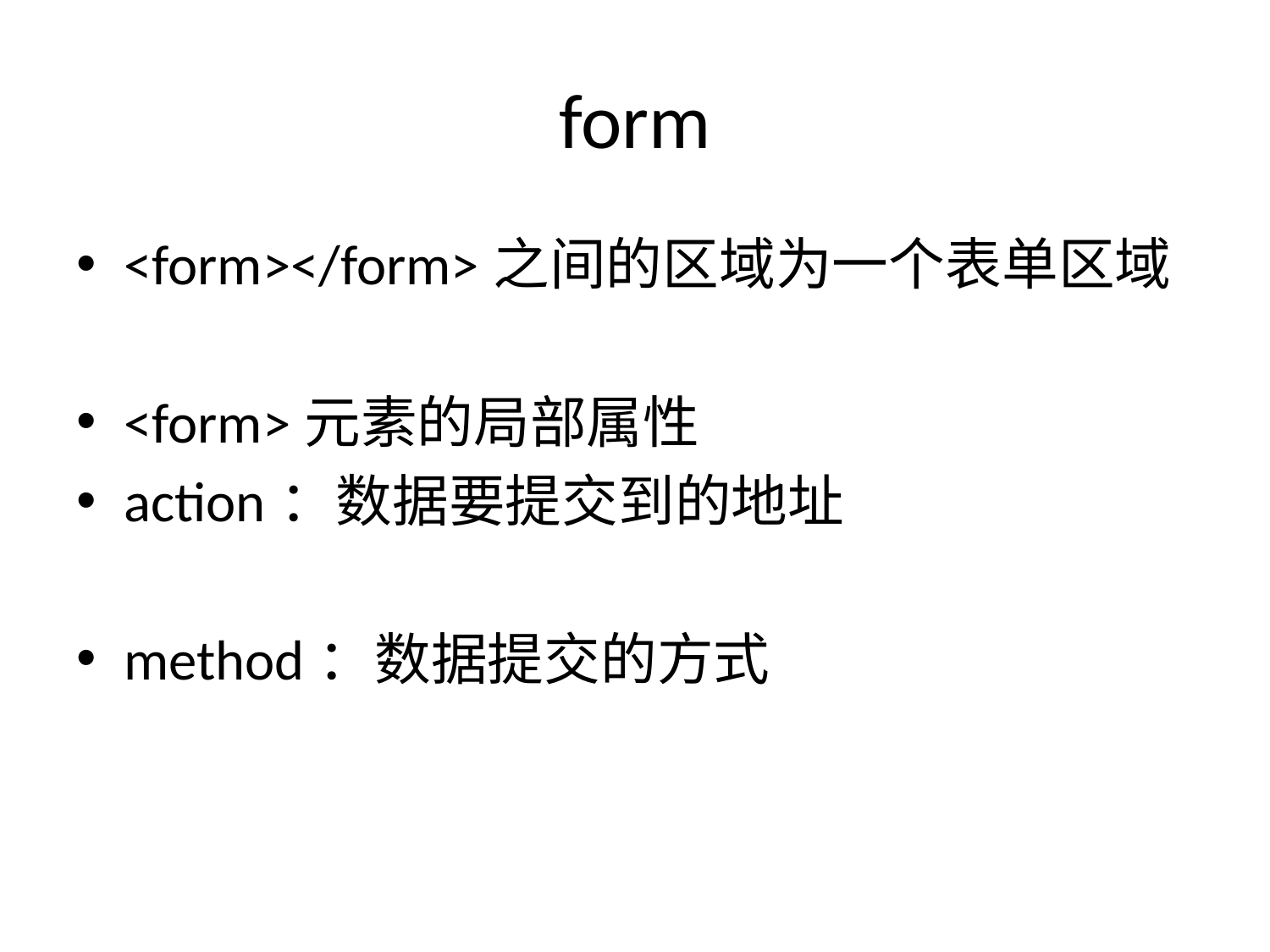

# form
<form></form>之间的区域为一个表单区域

<form>元素的局部属性
action：数据要提交到的地址

method：数据提交的方式